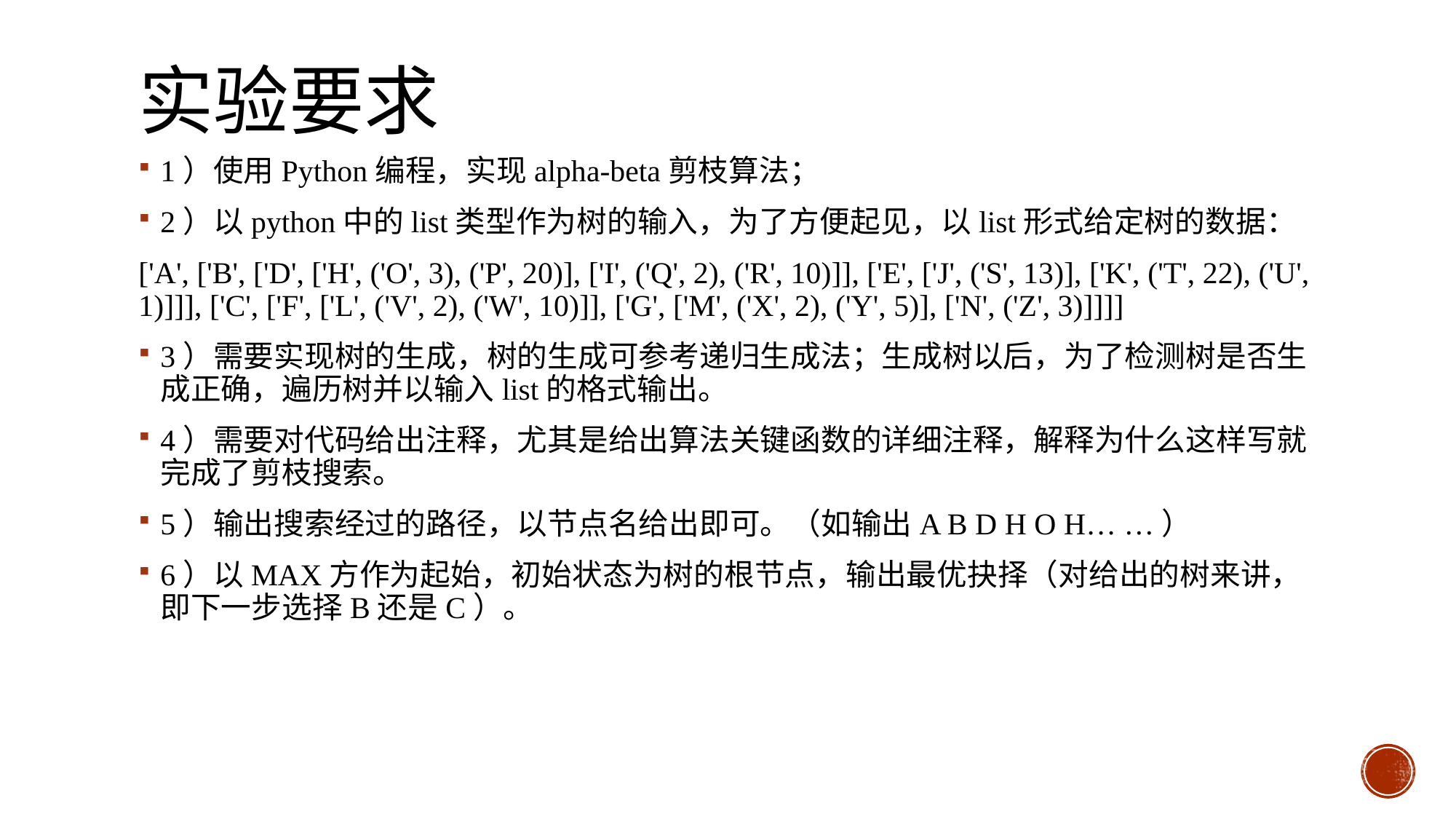

# 实验要求
1）使用Python编程，实现alpha-beta剪枝算法；
2）以python中的list类型作为树的输入，为了方便起见，以list形式给定树的数据：
['A', ['B', ['D', ['H', ('O', 3), ('P', 20)], ['I', ('Q', 2), ('R', 10)]], ['E', ['J', ('S', 13)], ['K', ('T', 22), ('U', 1)]]], ['C', ['F', ['L', ('V', 2), ('W', 10)]], ['G', ['M', ('X', 2), ('Y', 5)], ['N', ('Z', 3)]]]]
3）需要实现树的生成，树的生成可参考递归生成法；生成树以后，为了检测树是否生成正确，遍历树并以输入list的格式输出。
4）需要对代码给出注释，尤其是给出算法关键函数的详细注释，解释为什么这样写就完成了剪枝搜索。
5）输出搜索经过的路径，以节点名给出即可。（如输出A B D H O H… …）
6）以MAX方作为起始，初始状态为树的根节点，输出最优抉择（对给出的树来讲，即下一步选择B还是C）。